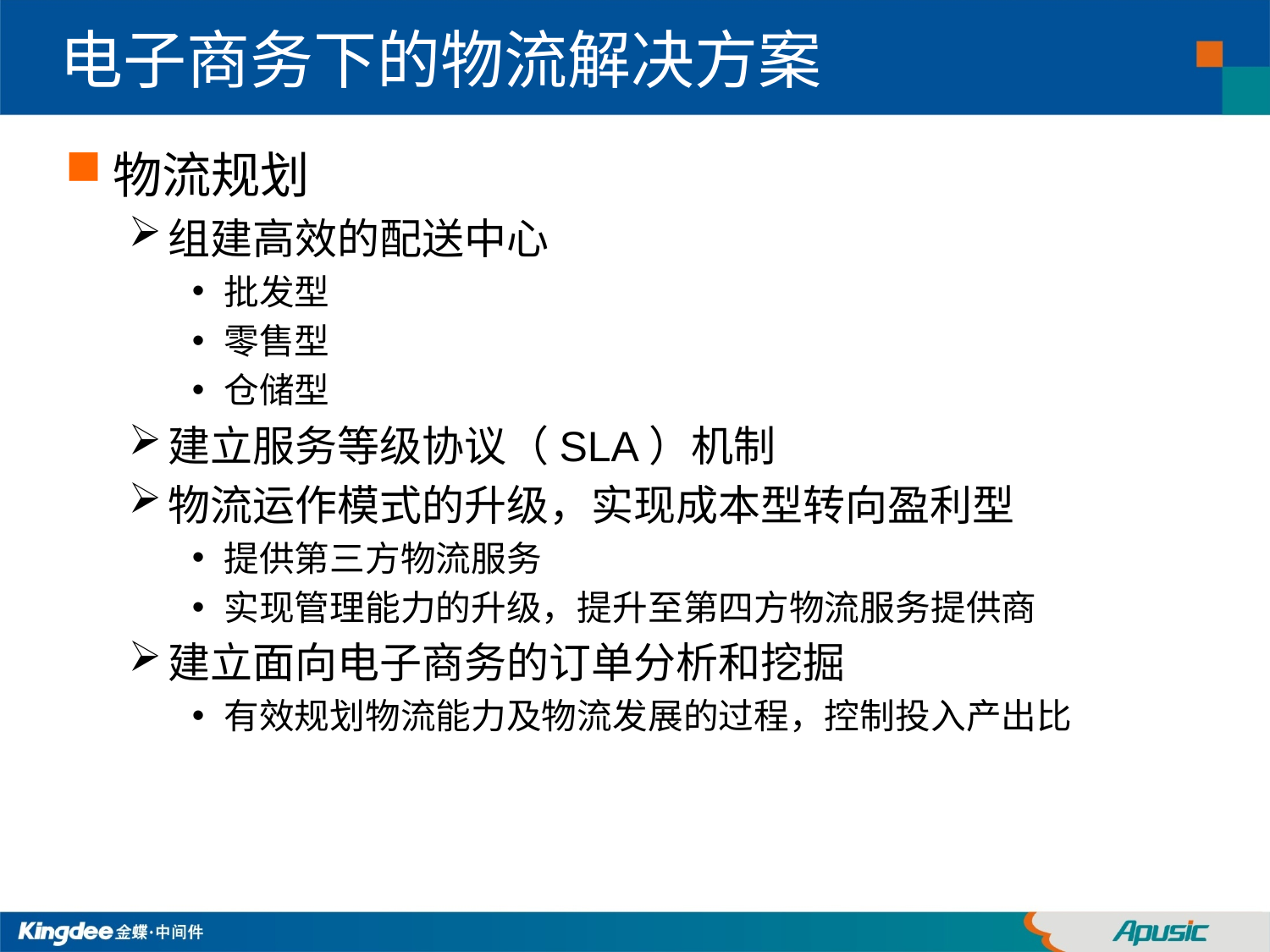

# 电子商务下的物流解决方案
物流规划
组建高效的配送中心
批发型
零售型
仓储型
建立服务等级协议（SLA）机制
物流运作模式的升级，实现成本型转向盈利型
提供第三方物流服务
实现管理能力的升级，提升至第四方物流服务提供商
建立面向电子商务的订单分析和挖掘
有效规划物流能力及物流发展的过程，控制投入产出比